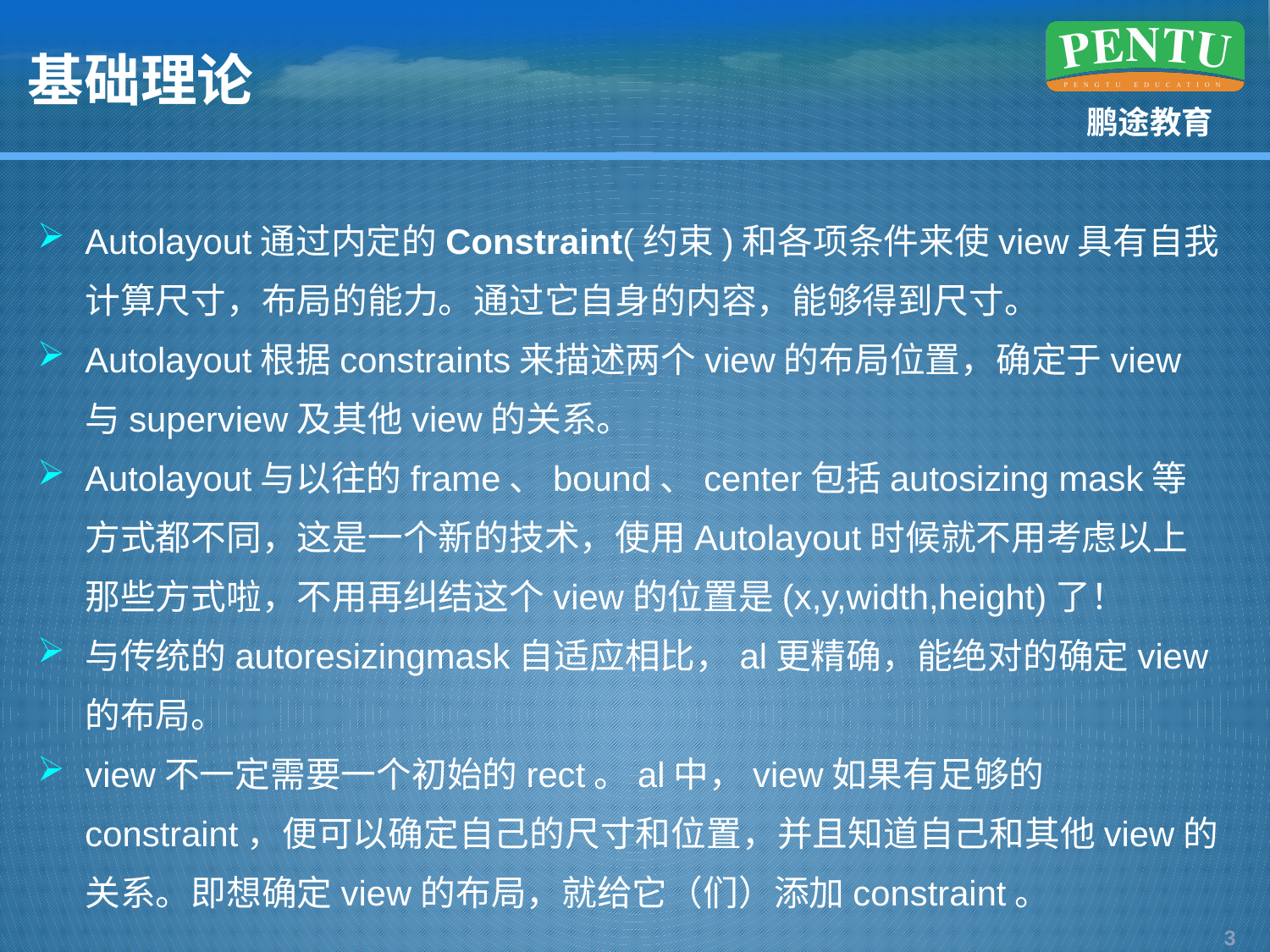

# 基础理论
Autolayout通过内定的Constraint(约束)和各项条件来使view具有自我计算尺寸，布局的能力。通过它自身的内容，能够得到尺寸。
Autolayout根据constraints来描述两个view的布局位置，确定于view与superview及其他view的关系。
Autolayout与以往的frame、bound、center包括autosizing mask等方式都不同，这是一个新的技术，使用Autolayout时候就不用考虑以上那些方式啦，不用再纠结这个view的位置是(x,y,width,height)了！
与传统的autoresizingmask自适应相比，al更精确，能绝对的确定view的布局。
view不一定需要一个初始的rect。al中，view如果有足够的constraint，便可以确定自己的尺寸和位置，并且知道自己和其他view的关系。即想确定view的布局，就给它（们）添加constraint。
3